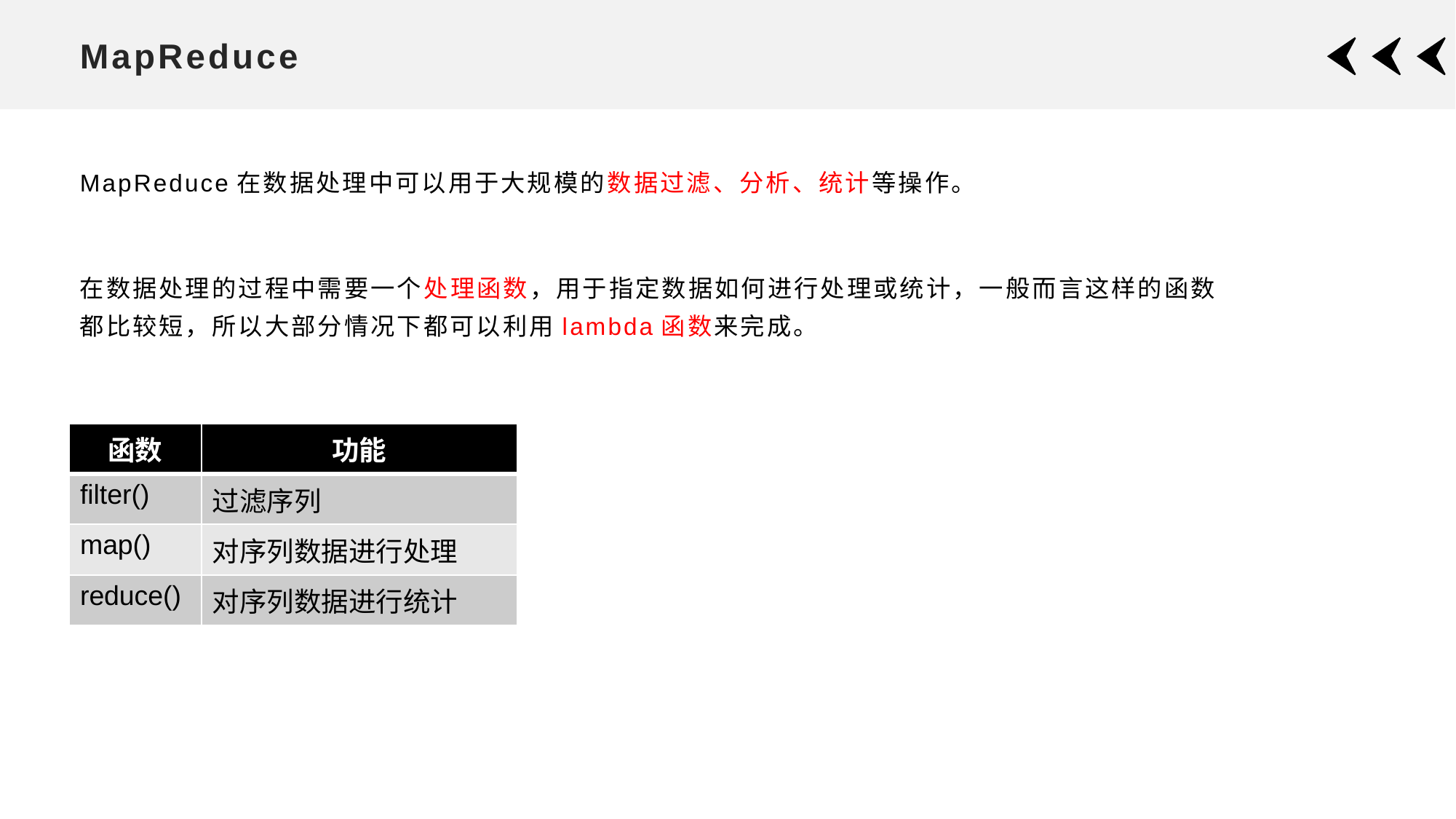

# MapReduce
MapReduce在数据处理中可以用于大规模的数据过滤、分析、统计等操作。

在数据处理的过程中需要一个处理函数，用于指定数据如何进行处理或统计，一般而言这样的函数都比较短，所以大部分情况下都可以利用lambda函数来完成。

| 函数 | 功能 |
| --- | --- |
| filter() | 过滤序列 |
| map() | 对序列数据进行处理 |
| reduce() | 对序列数据进行统计 |